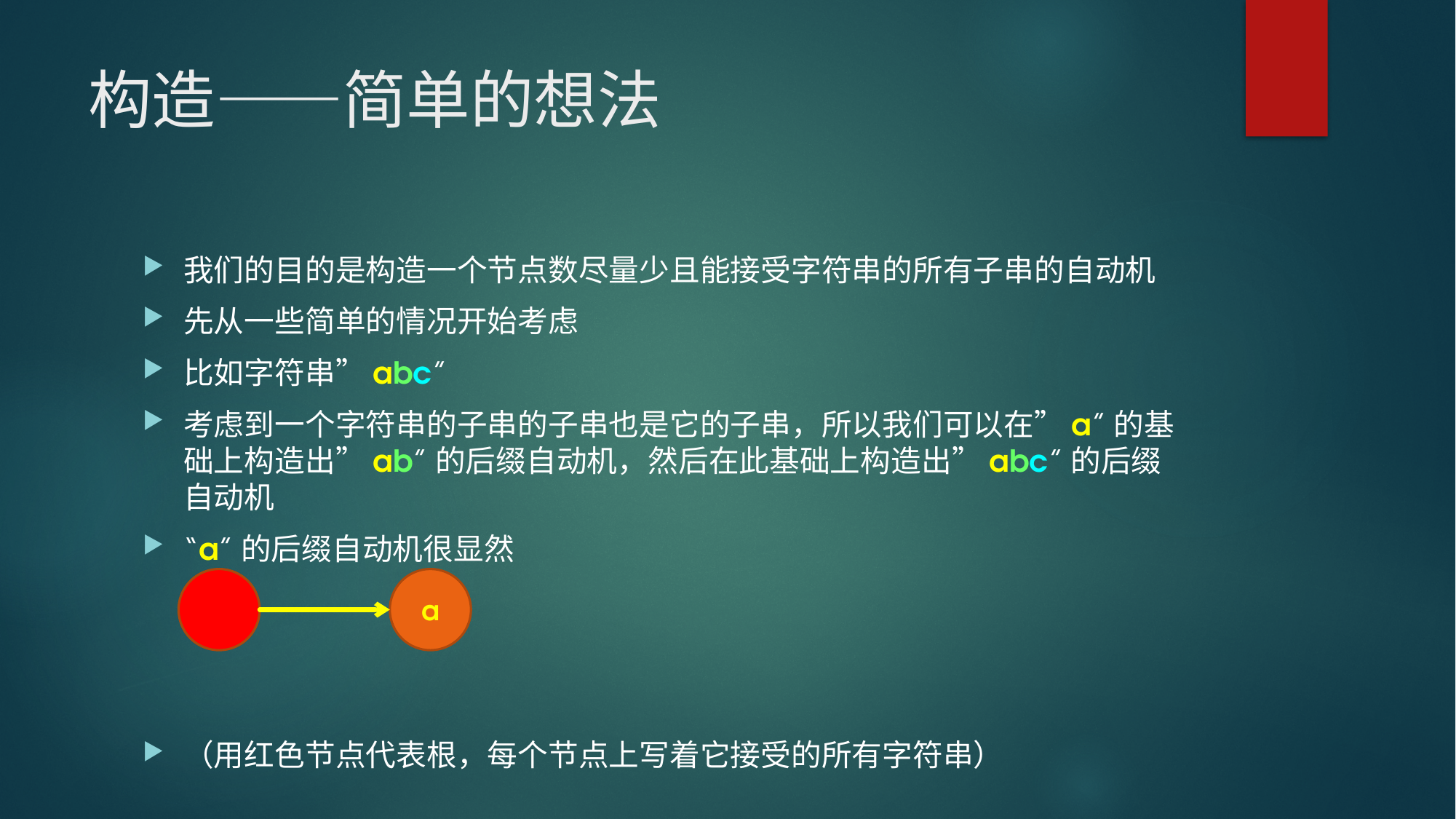

# 构造——简单的想法
我们的目的是构造一个节点数尽量少且能接受字符串的所有子串的自动机
先从一些简单的情况开始考虑
比如字符串”abc”
考虑到一个字符串的子串的子串也是它的子串，所以我们可以在”a”的基础上构造出”ab”的后缀自动机，然后在此基础上构造出”abc”的后缀自动机
“a”的后缀自动机很显然

（用红色节点代表根，每个节点上写着它接受的所有字符串）

a